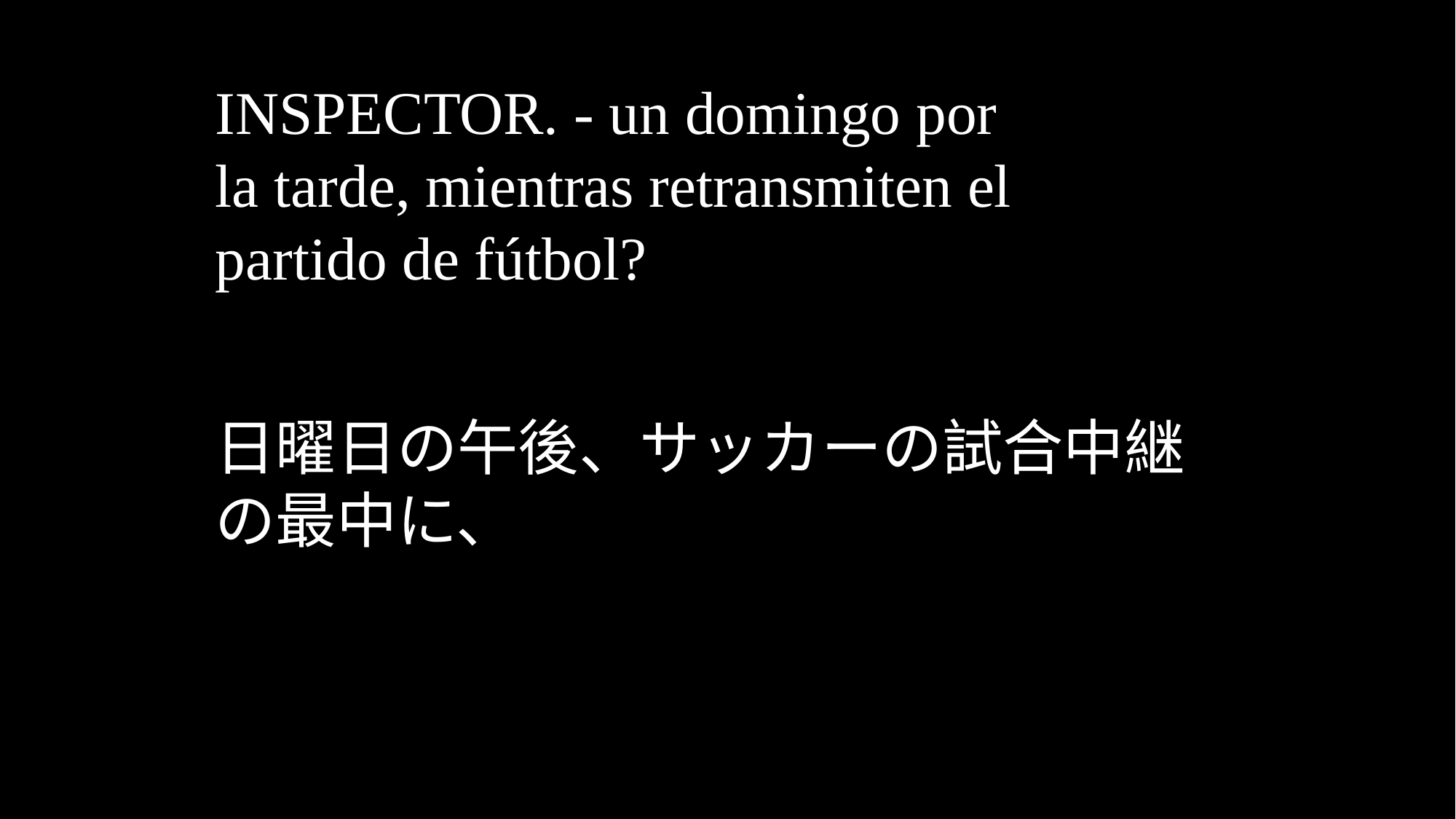

INSPECTOR. - un domingo por la tarde, mientras retransmiten el partido de fútbol?

日曜日の午後、サッカーの試合中継の最中に、